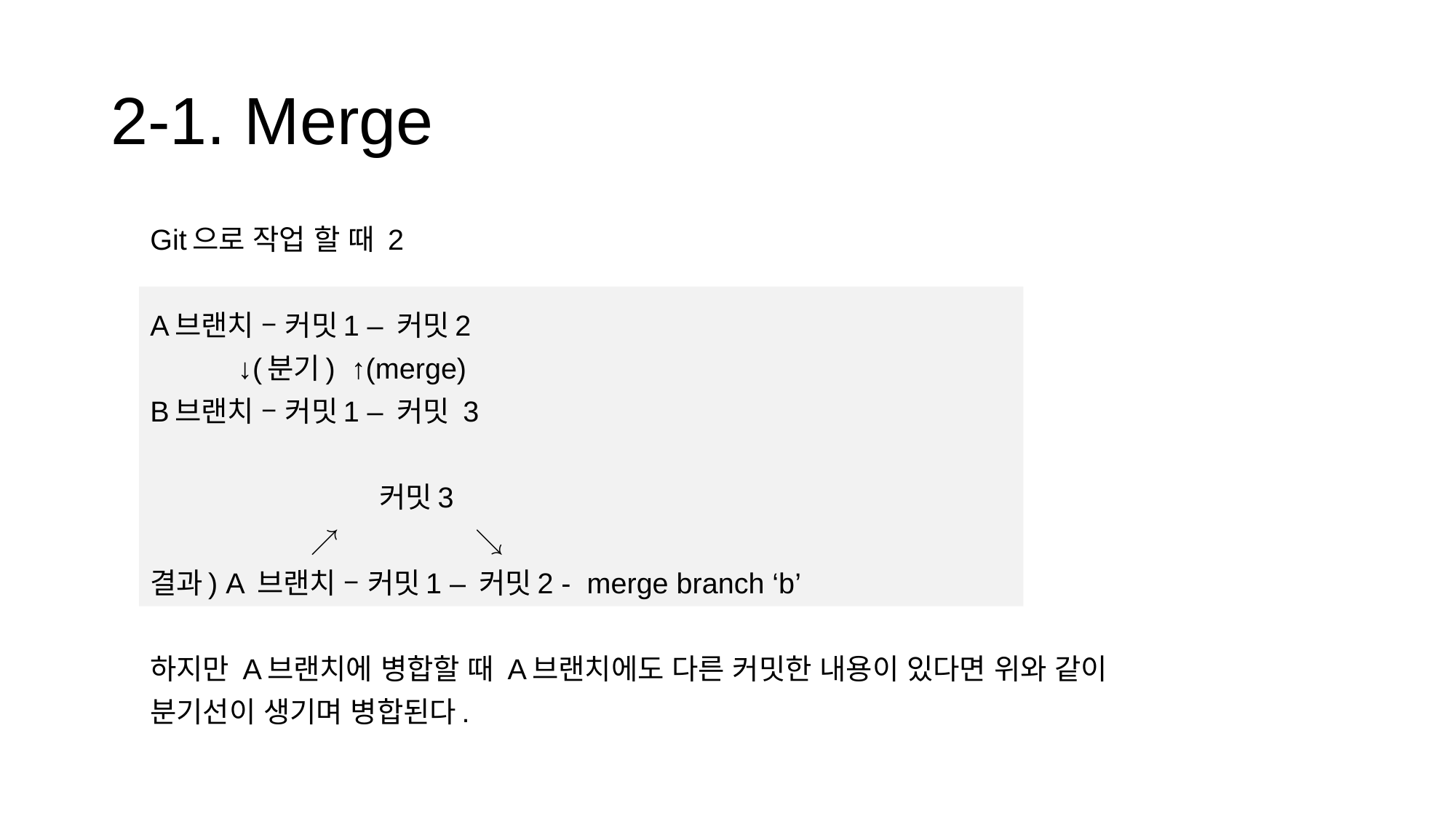

# 2-1. Merge
Git으로 작업 할 때 2

A브랜치 – 커밋1 – 커밋2
           ↓(분기)  ↑(merge)
B브랜치 – 커밋1 – 커밋 3

                            커밋3
                    ↗                 ↘
결과) A 브랜치 – 커밋1 – 커밋2 -  merge branch ‘b’

하지만 A브랜치에 병합할 때 A브랜치에도 다른 커밋한 내용이 있다면 위와 같이
분기선이 생기며 병합된다.